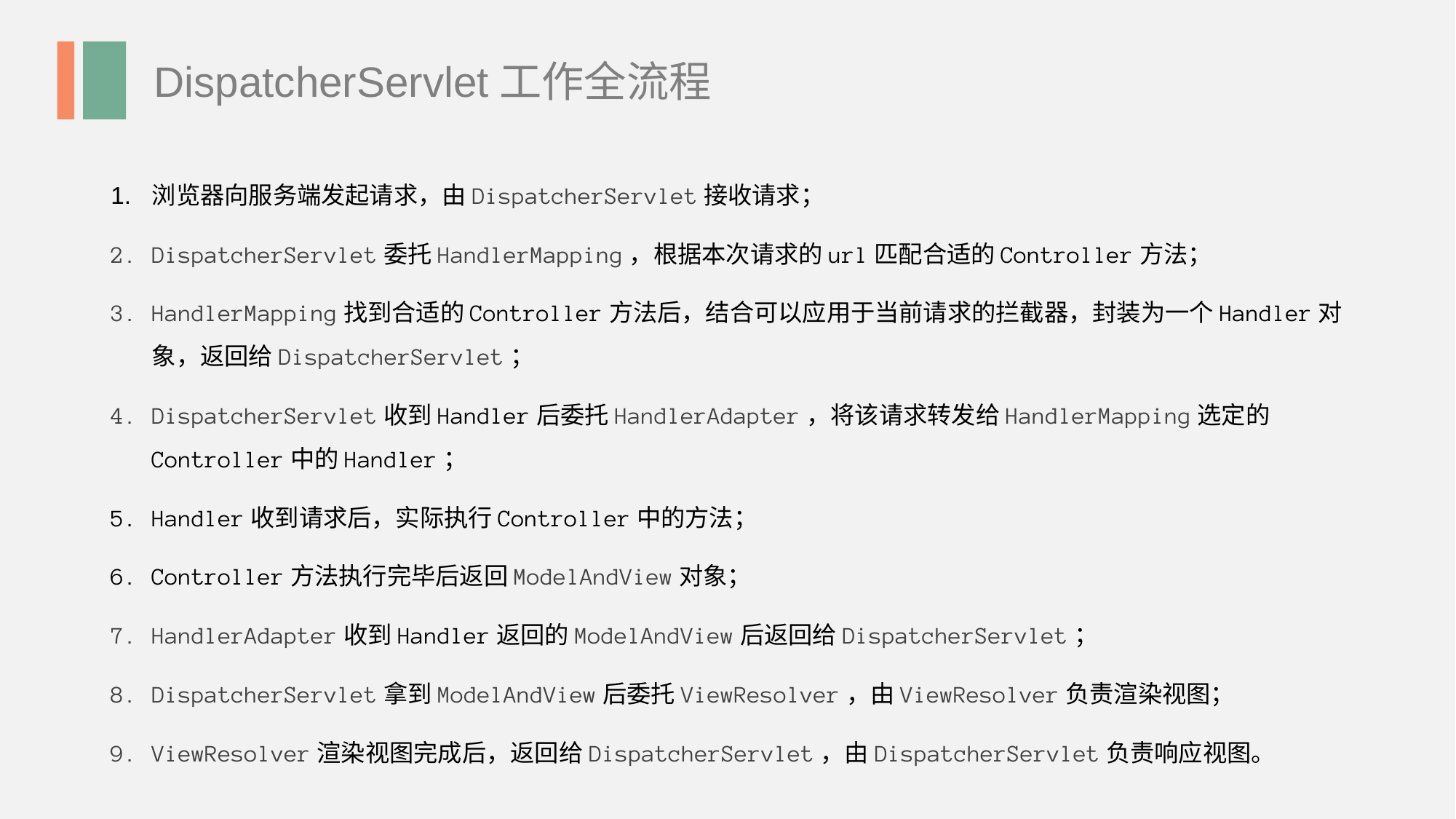

DispatcherServlet工作全流程
浏览器向服务端发起请求，由DispatcherServlet接收请求；
DispatcherServlet委托HandlerMapping，根据本次请求的url匹配合适的Controller方法；
HandlerMapping找到合适的Controller方法后，结合可以应用于当前请求的拦截器，封装为一个Handler对象，返回给DispatcherServlet；
DispatcherServlet收到Handler后委托HandlerAdapter，将该请求转发给HandlerMapping选定的Controller中的Handler；
Handler收到请求后，实际执行Controller中的方法；
Controller方法执行完毕后返回ModelAndView对象；
HandlerAdapter收到Handler返回的ModelAndView后返回给DispatcherServlet；
DispatcherServlet拿到ModelAndView后委托ViewResolver，由ViewResolver负责渲染视图；
ViewResolver渲染视图完成后，返回给DispatcherServlet，由DispatcherServlet负责响应视图。